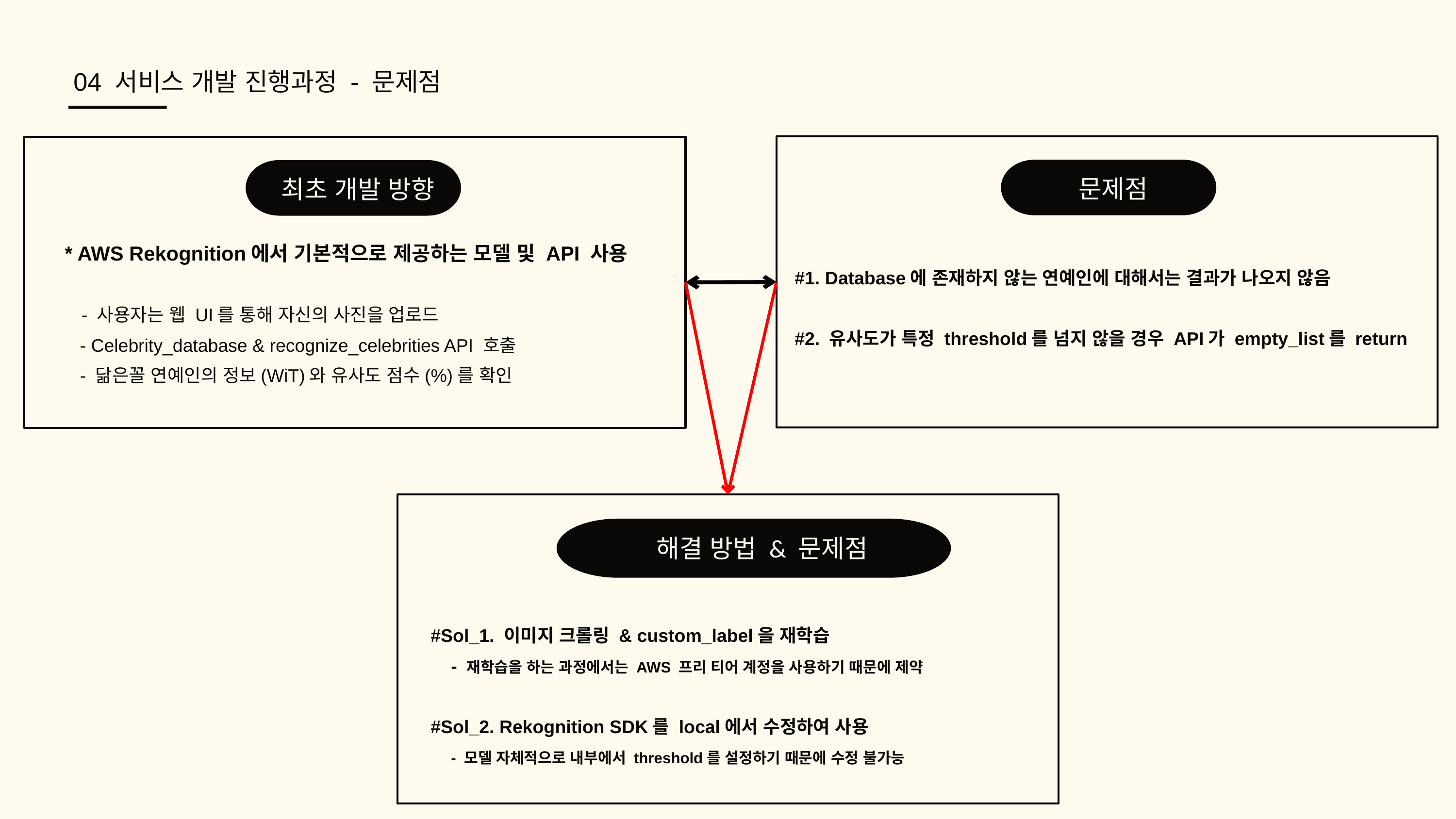

04 서비스 개발 진행과정 - 문제점

문제점

최초 개발 방향
* AWS Rekognition에서 기본적으로 제공하는 모델 및 API 사용

   - 사용자는 웹 UI를 통해 자신의 사진을 업로드
   - Celebrity_database & recognize_celebrities API 호출
   - 닮은꼴 연예인의 정보(WiT)와 유사도 점수(%)를 확인
#1. Database에 존재하지 않는 연예인에 대해서는 결과가 나오지 않음

#2. 유사도가 특정 threshold를 넘지 않을 경우 API가 empty_list를 return

해결 방법 & 문제점
#Sol_1. 이미지 크롤링 & custom_label을 재학습
    - 재학습을 하는 과정에서는 AWS 프리 티어 계정을 사용하기 때문에 제약

#Sol_2. Rekognition SDK를 local에서 수정하여 사용
    - 모델 자체적으로 내부에서 threshold를 설정하기 때문에 수정 불가능